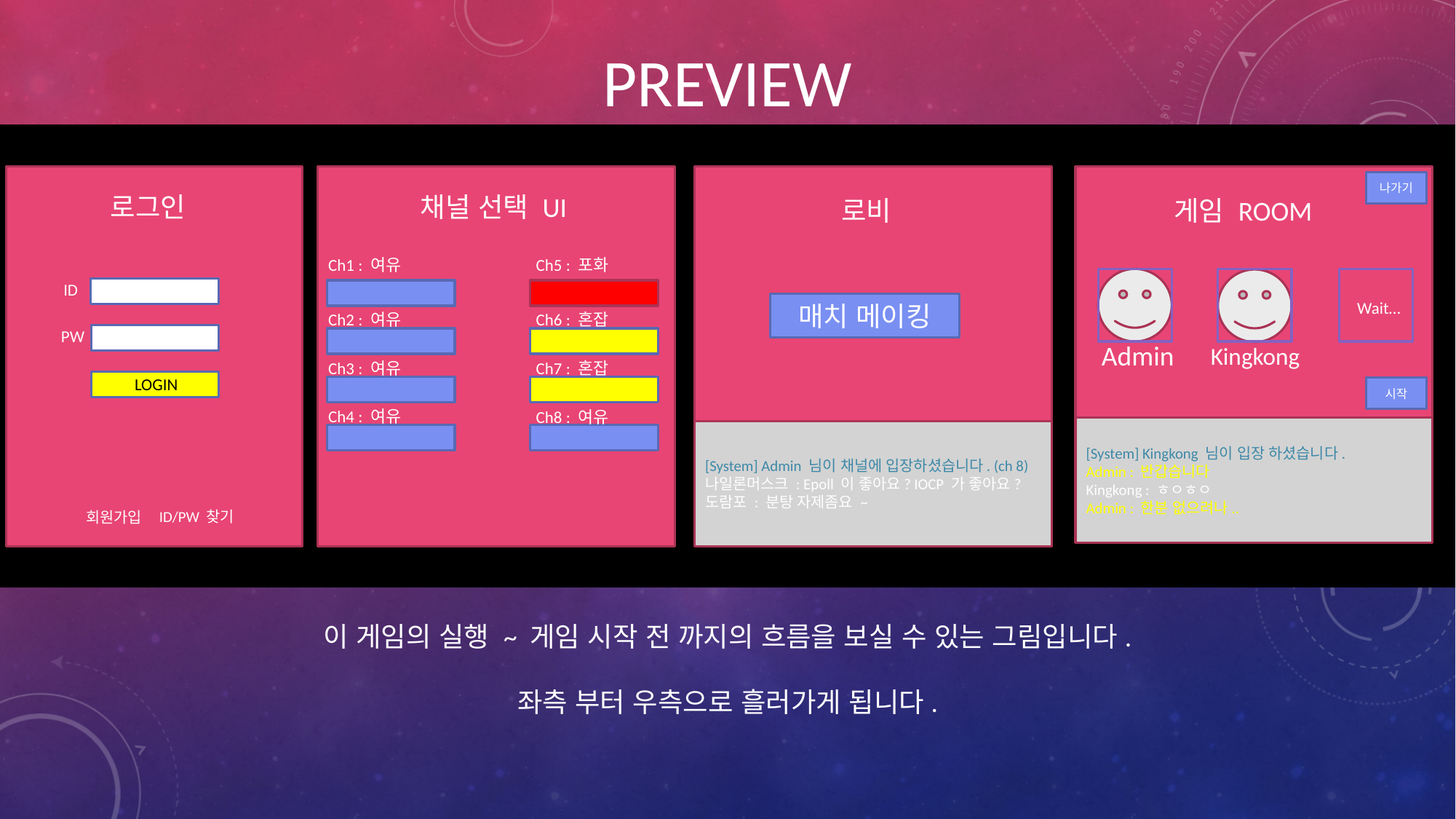

PREVIEW

나가기
로그인
채널 선택 UI
로비
게임 ROOM
Ch5 : 포화
Ch1 : 여유

ID

Wait…
매치 메이킹
Ch2 : 여유
Ch6 : 혼잡
PW

Admin
Kingkong
Ch3 : 여유
Ch7 : 혼잡
LOGIN

시작
Ch4 : 여유
Ch8 : 여유
[System] Kingkong 님이 입장 하셨습니다.
Admin : 반갑습니다
Kingkong : ㅎㅇㅎㅇ
Admin : 한분 없으려나..
[System] Admin 님이 채널에 입장하셨습니다. (ch 8)
나일론머스크 : Epoll 이 좋아요? IOCP 가 좋아요?
도람포 : 분탕 자제좀요 ~

ID/PW 찾기
회원가입
이 게임의 실행 ~ 게임 시작 전 까지의 흐름을 보실 수 있는 그림입니다.

좌측 부터 우측으로 흘러가게 됩니다.